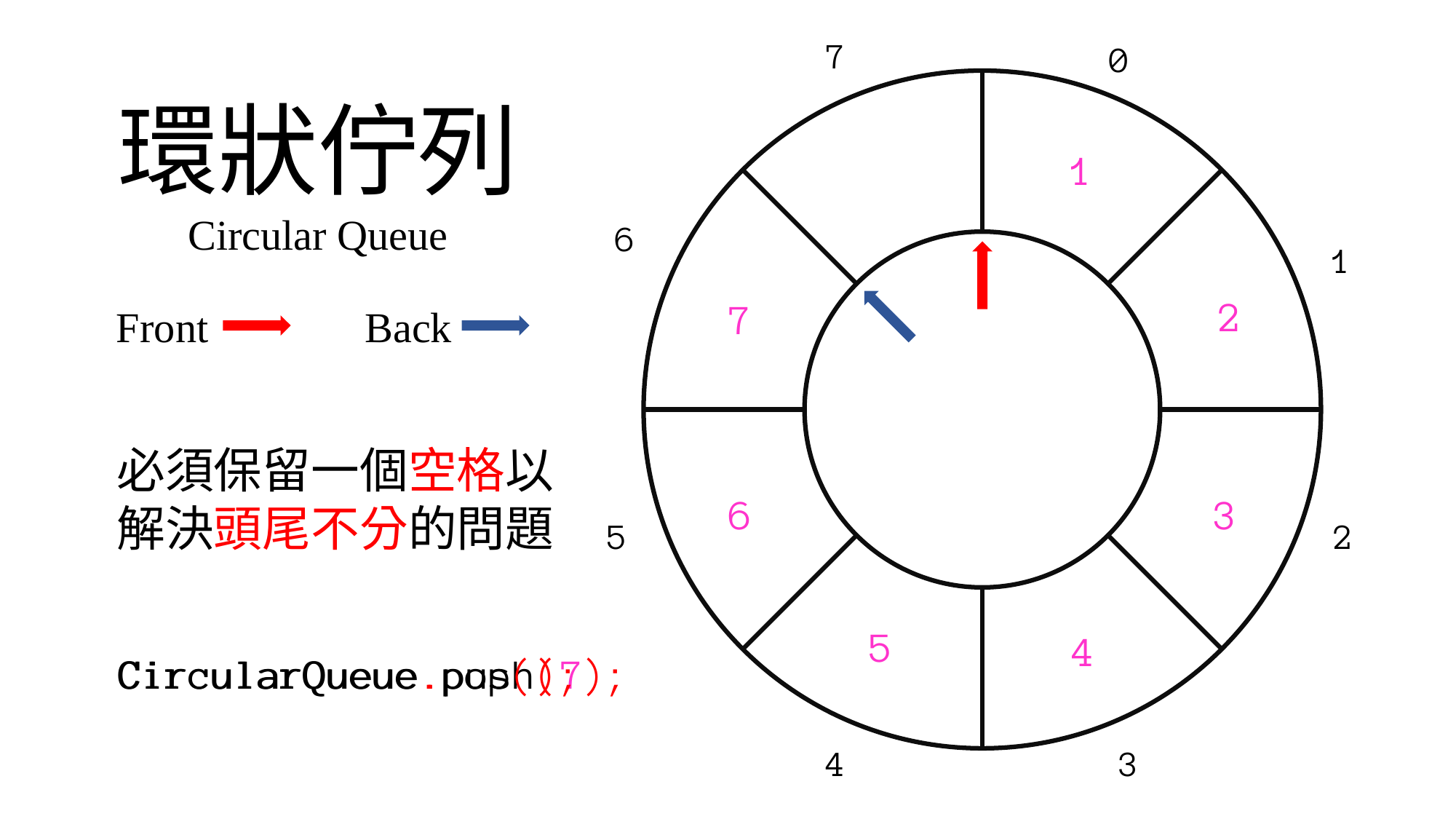

7
0

6

1
5
2
4
3
環狀佇列
Circular Queue
1

2
7
Front
Back

必須保留一個空格以
解決頭尾不分的問題
6
3
5
4
CircularQueue.pop();
CircularQueue.push( );
7